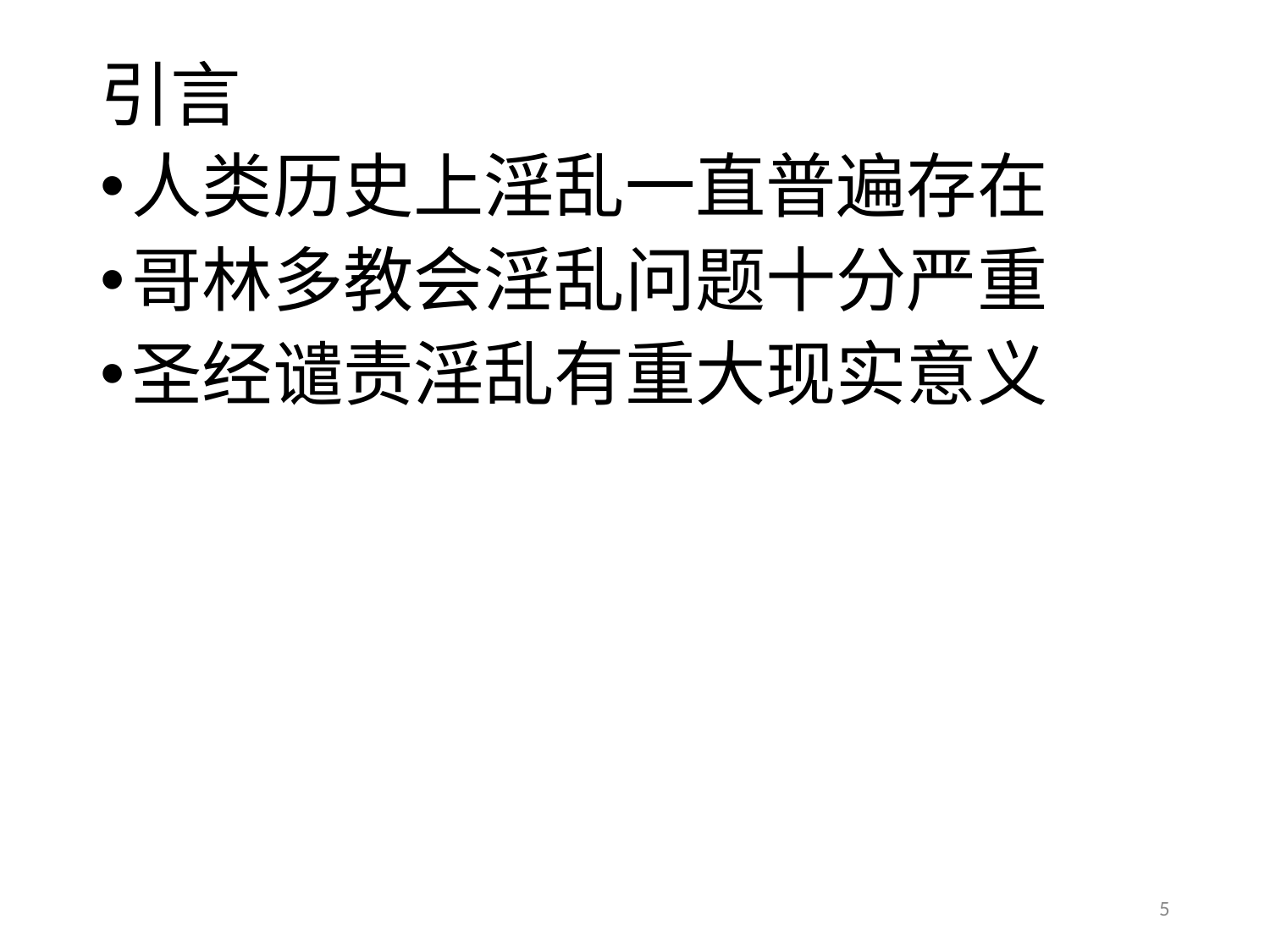

# 引言
人类历史上淫乱一直普遍存在
哥林多教会淫乱问题十分严重
圣经谴责淫乱有重大现实意义
5